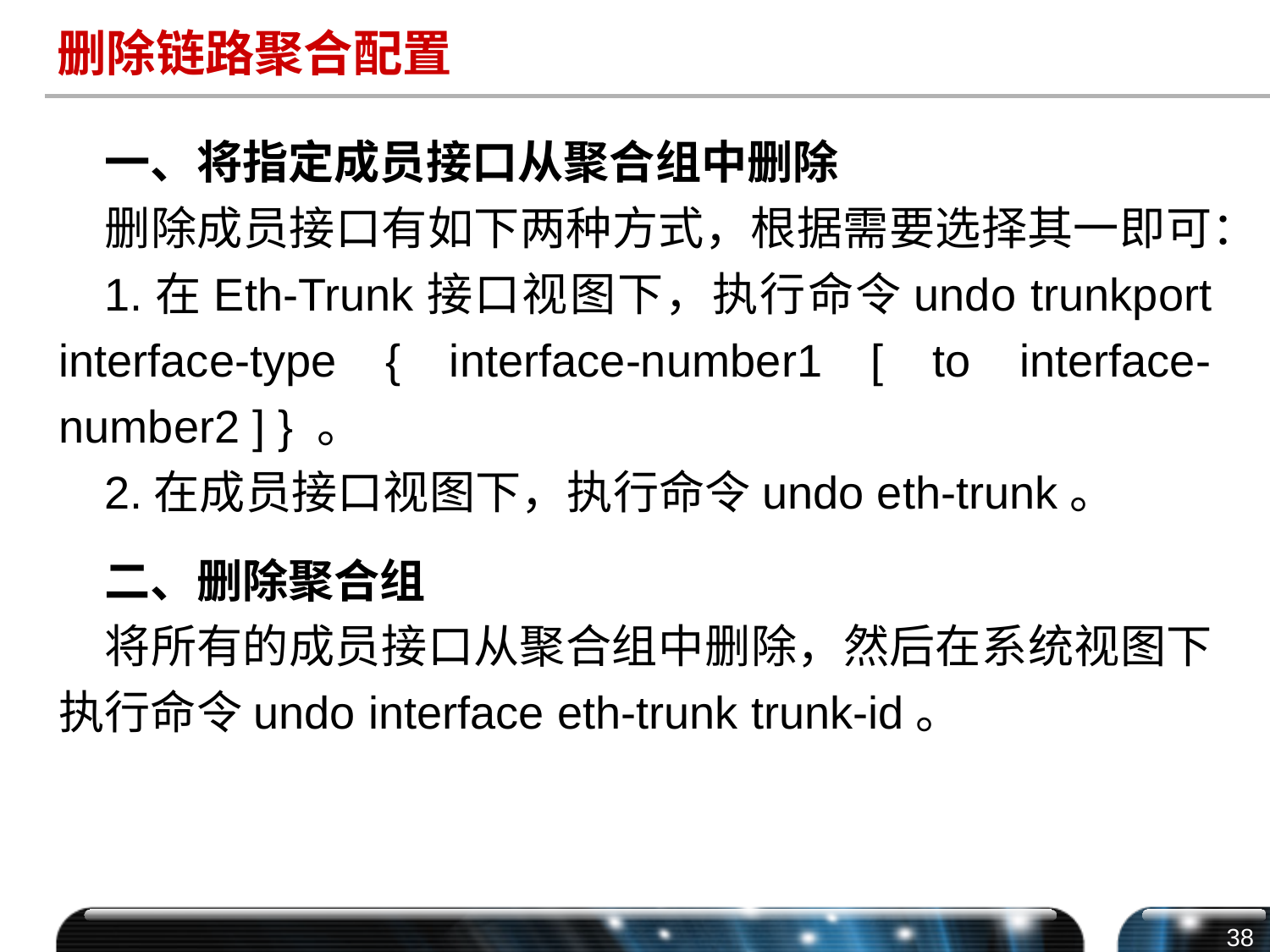

# 删除链路聚合配置
一、将指定成员接口从聚合组中删除
删除成员接口有如下两种方式，根据需要选择其一即可：
1.在Eth-Trunk接口视图下，执行命令undo trunkport interface-type { interface-number1 [ to interface-number2 ] } 。
2.在成员接口视图下，执行命令undo eth-trunk。
二、删除聚合组
将所有的成员接口从聚合组中删除，然后在系统视图下执行命令undo interface eth-trunk trunk-id。